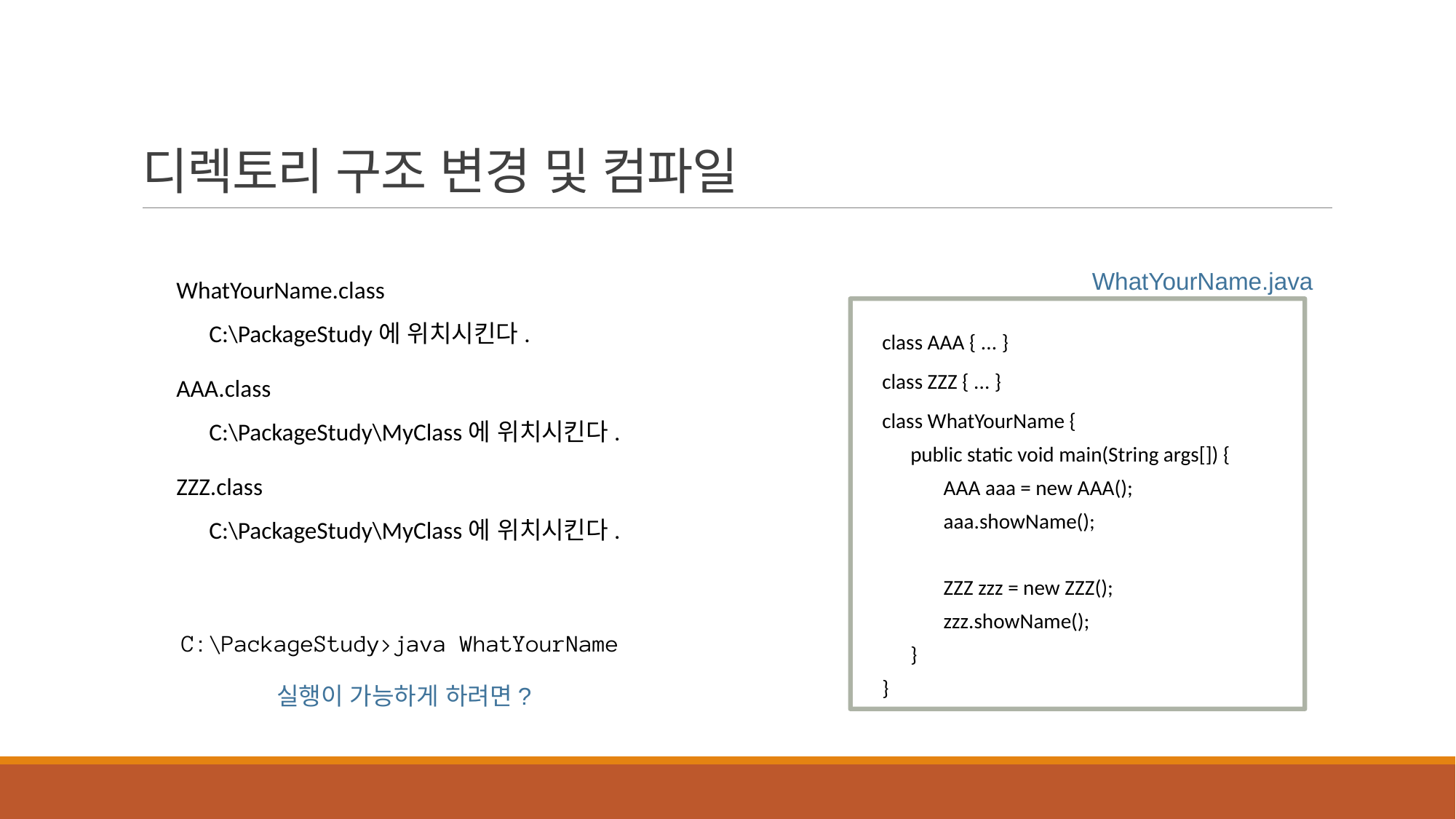

디렉토리 구조 변경 및 컴파일
WhatYourName.java
WhatYourName.class
      C:\PackageStudy에 위치시킨다.

AAA.class
      C:\PackageStudy\MyClass에 위치시킨다.

ZZZ.class
      C:\PackageStudy\MyClass에 위치시킨다.

class AAA { ... }
class ZZZ { ... }
class WhatYourName {
      public static void main(String args[]) {
             AAA aaa = new AAA();
             aaa.showName();

             ZZZ zzz = new ZZZ();
             zzz.showName();
      }
}
C:\PackageStudy>java WhatYourName
실행이 가능하게 하려면?